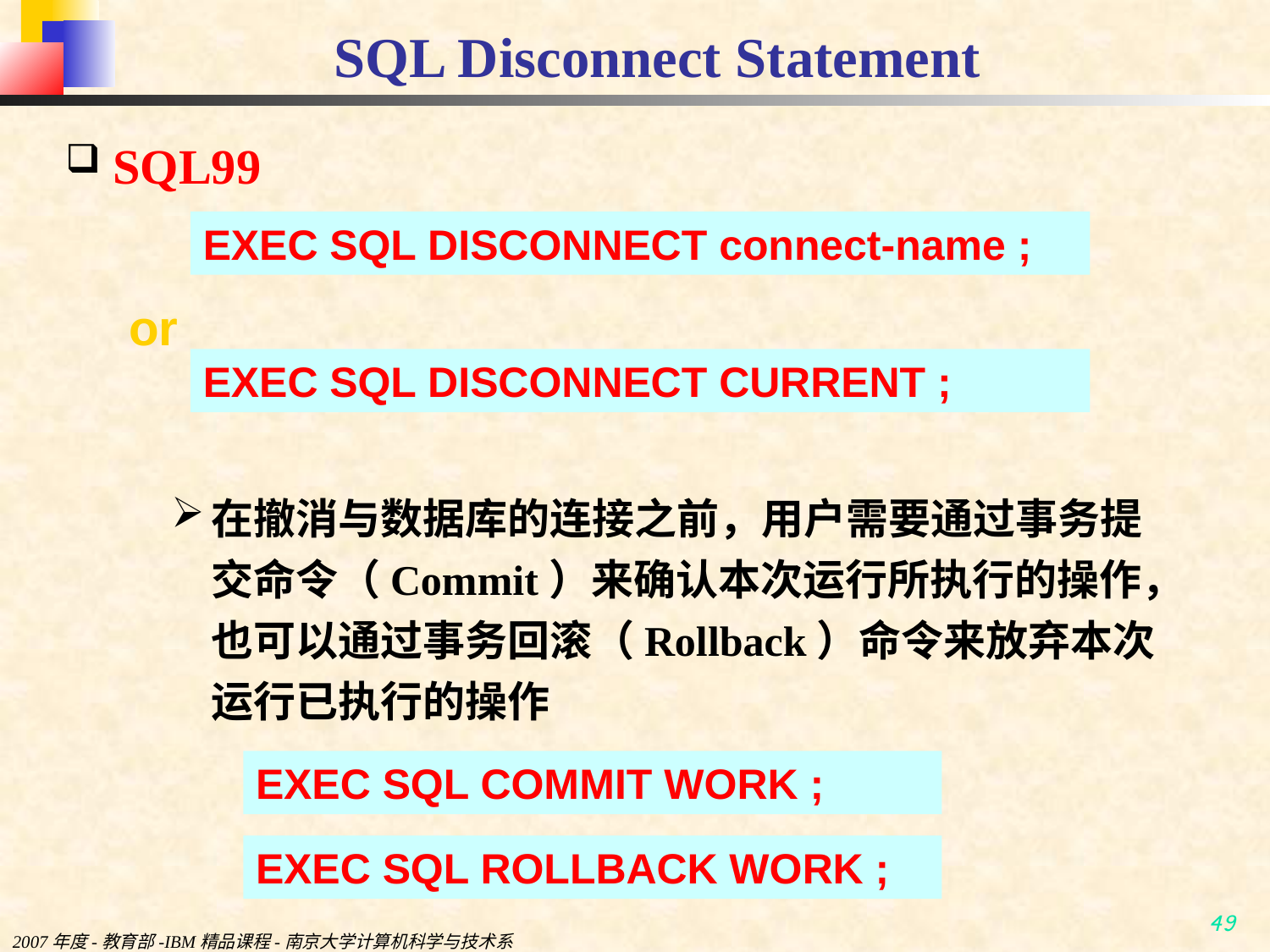

# SQL Disconnect Statement
SQL99

or
EXEC SQL DISCONNECT connect-name ;
EXEC SQL DISCONNECT CURRENT ;
在撤消与数据库的连接之前，用户需要通过事务提交命令（Commit）来确认本次运行所执行的操作，也可以通过事务回滚（Rollback）命令来放弃本次运行已执行的操作
EXEC SQL COMMIT WORK ;
EXEC SQL ROLLBACK WORK ;
49
2007年度-教育部-IBM精品课程-南京大学计算机科学与技术系